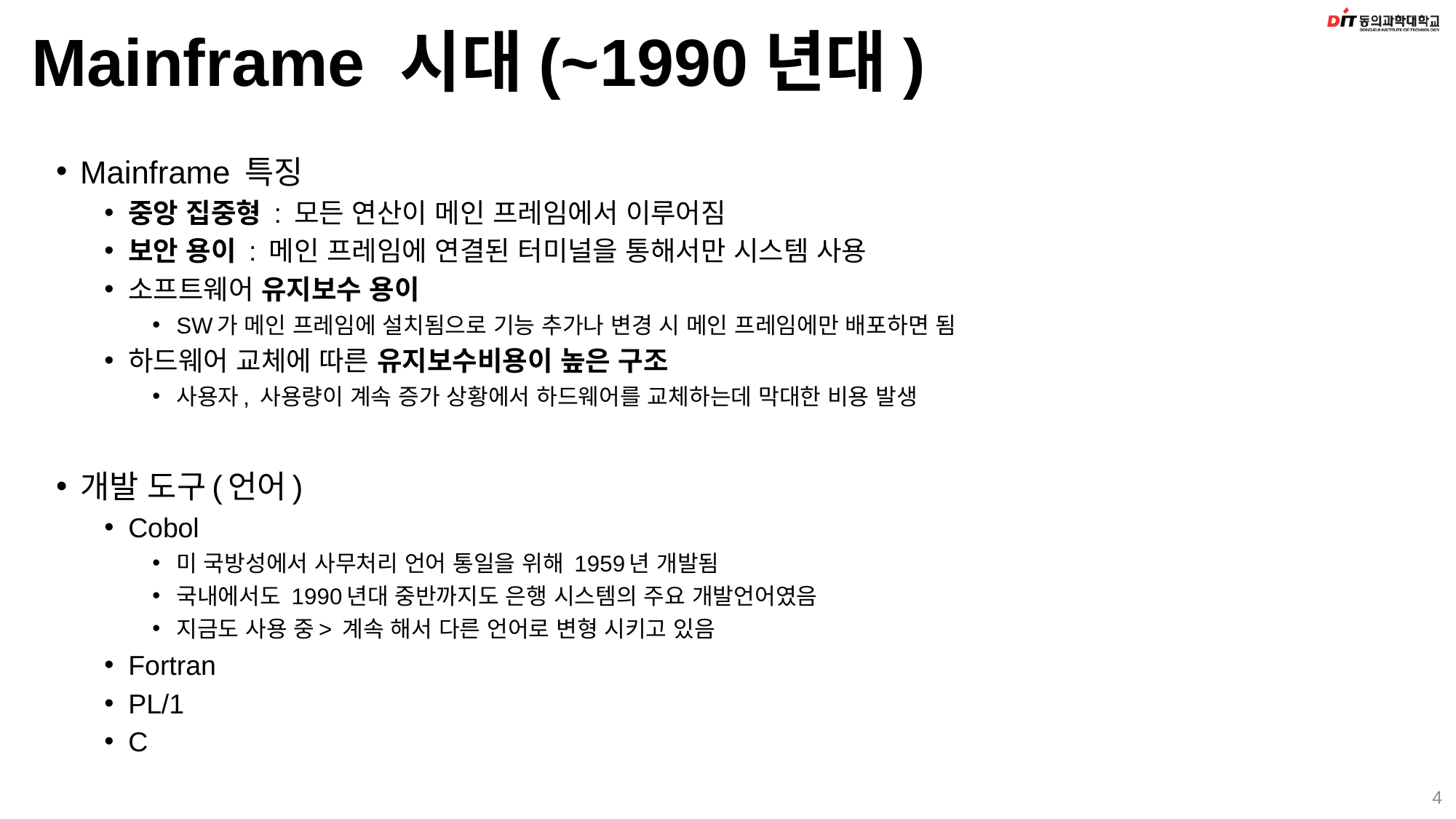

# Mainframe 시대(~1990년대)
Mainframe 특징
중앙 집중형 : 모든 연산이 메인 프레임에서 이루어짐
보안 용이 : 메인 프레임에 연결된 터미널을 통해서만 시스템 사용
소프트웨어 유지보수 용이
SW가 메인 프레임에 설치됨으로 기능 추가나 변경 시 메인 프레임에만 배포하면 됨
하드웨어 교체에 따른 유지보수비용이 높은 구조
사용자, 사용량이 계속 증가 상황에서 하드웨어를 교체하는데 막대한 비용 발생

개발 도구(언어)
Cobol
미 국방성에서 사무처리 언어 통일을 위해 1959년 개발됨
국내에서도 1990년대 중반까지도 은행 시스템의 주요 개발언어였음
지금도 사용 중> 계속 해서 다른 언어로 변형 시키고 있음
Fortran
PL/1
C
4